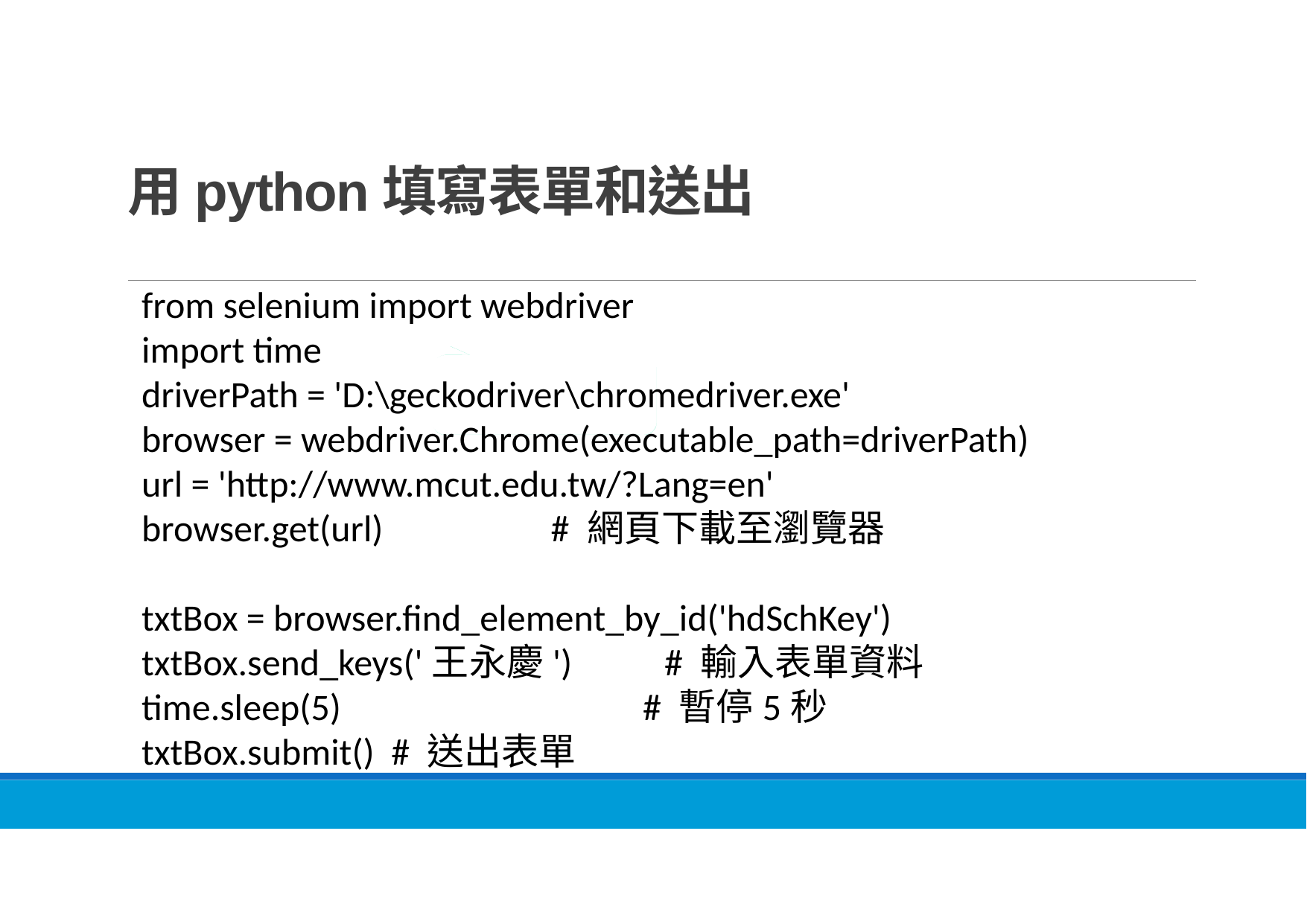

用python填寫表單和送出
from selenium import webdriver
import time
driverPath = 'D:\geckodriver\chromedriver.exe'
browser = webdriver.Chrome(executable_path=driverPath)
url = 'http://www.mcut.edu.tw/?Lang=en'
browser.get(url)                    # 網頁下載至瀏覽器

txtBox = browser.find_element_by_id('hdSchKey')
txtBox.send_keys('王永慶')           # 輸入表單資料
time.sleep(5)                                    # 暫停5秒
txtBox.submit()  # 送出表單